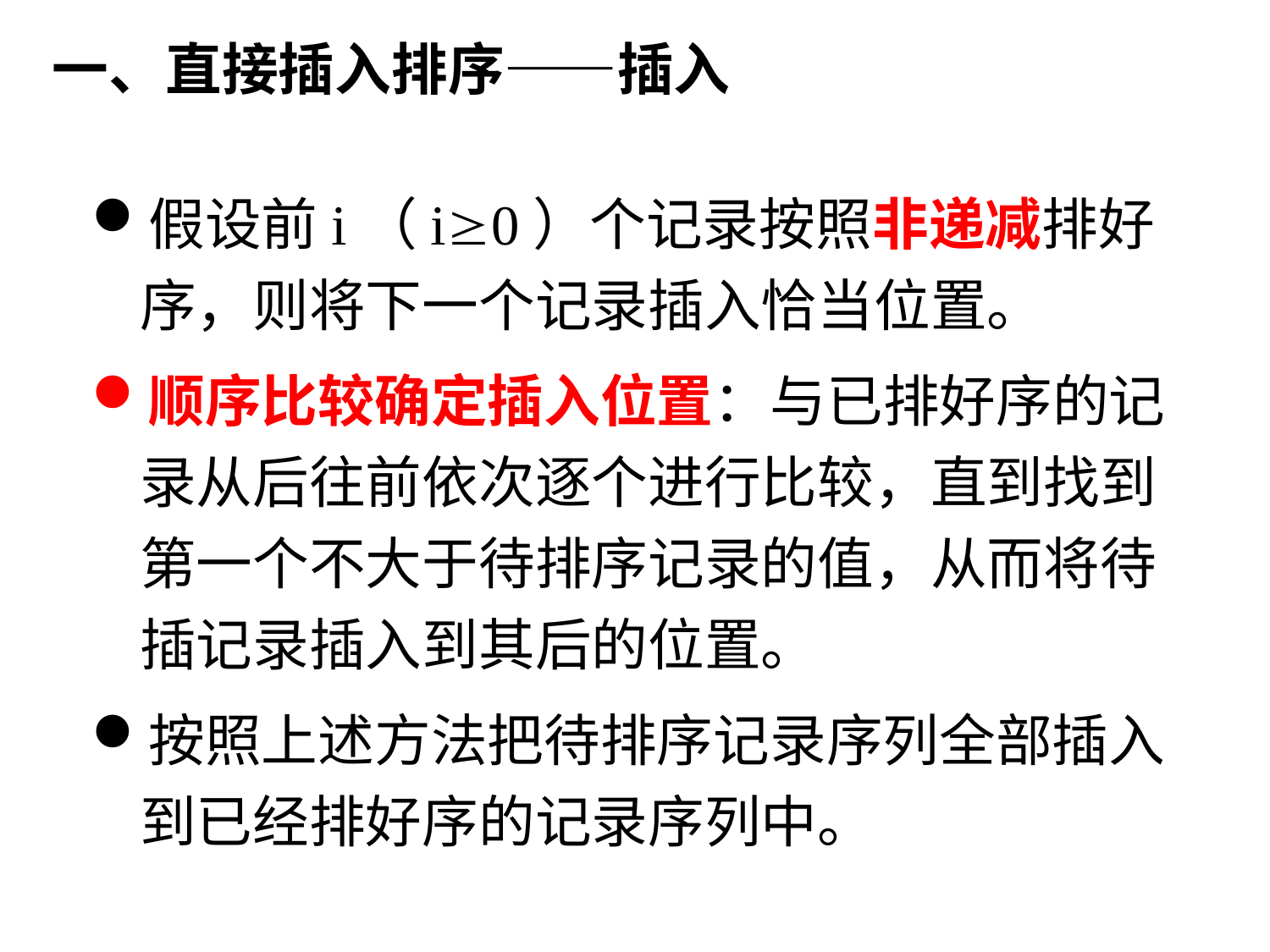

# 一、直接插入排序——插入
假设前i（i≥0）个记录按照非递减排好序，则将下一个记录插入恰当位置。
顺序比较确定插入位置：与已排好序的记录从后往前依次逐个进行比较，直到找到第一个不大于待排序记录的值，从而将待插记录插入到其后的位置。
按照上述方法把待排序记录序列全部插入到已经排好序的记录序列中。